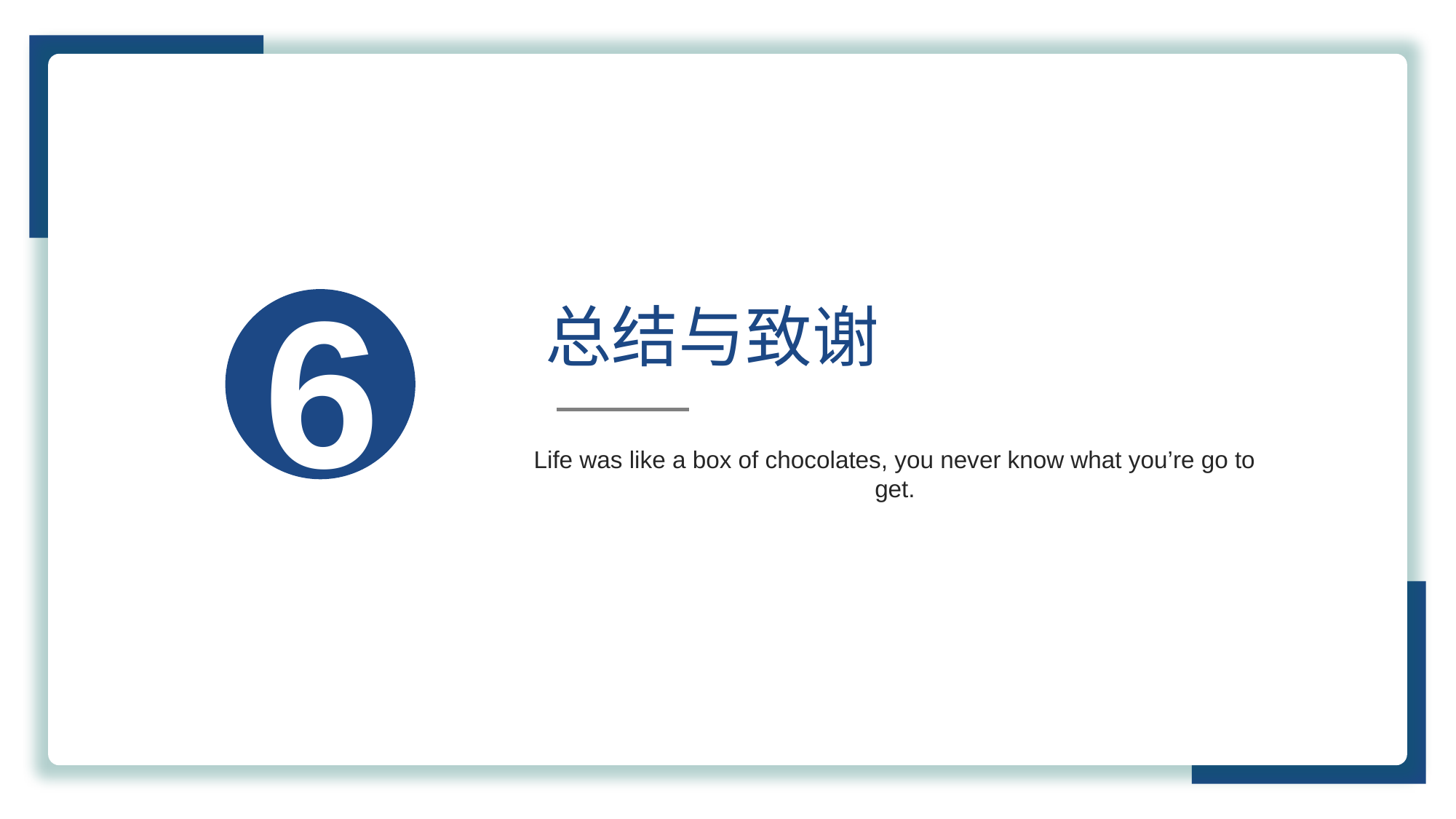

6
总结与致谢
Life was like a box of chocolates, you never know what you’re go to get.